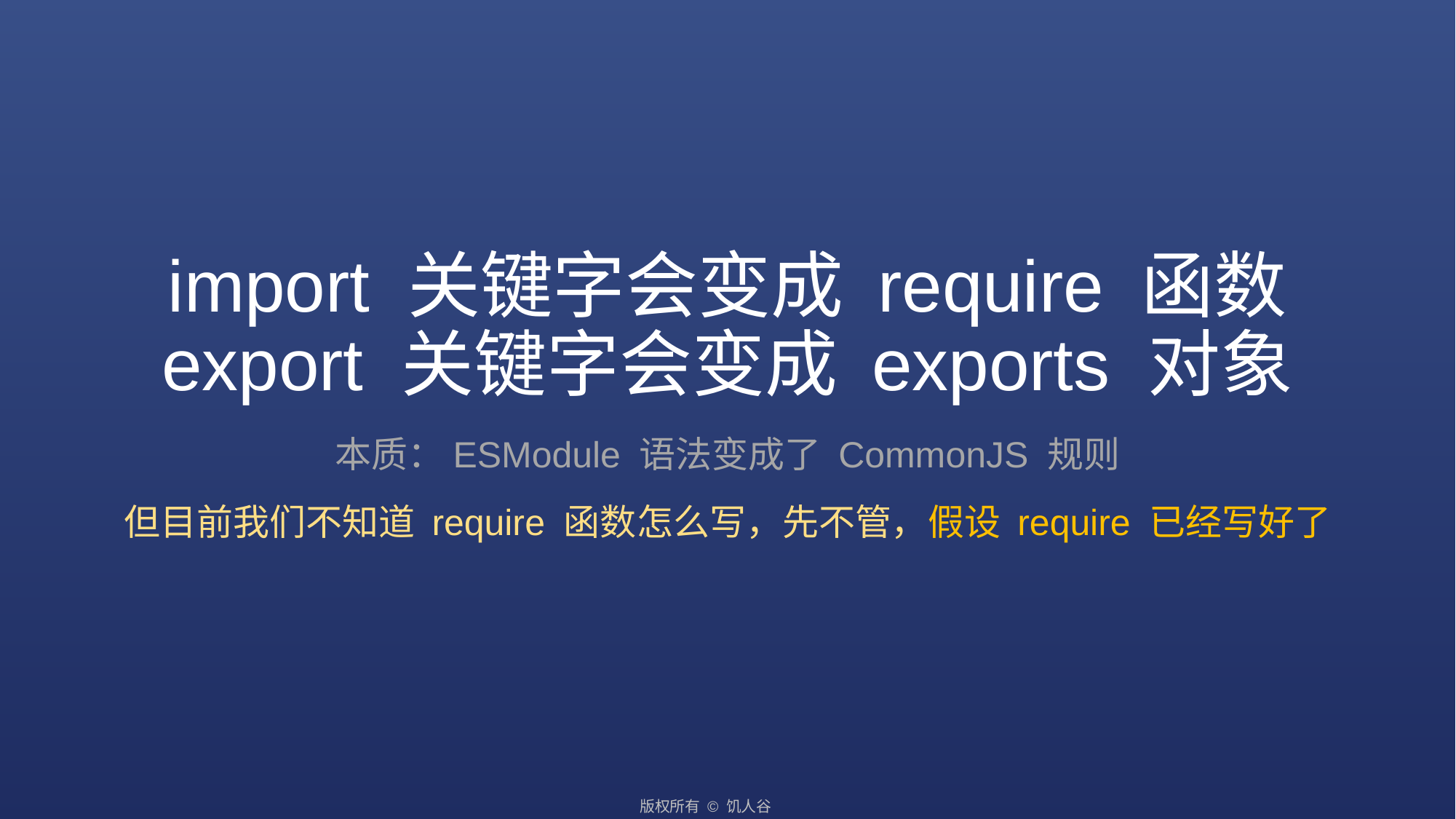

# import 关键字会变成 require 函数 export 关键字会变成 exports 对象
本质：ESModule 语法变成了 CommonJS 规则
但目前我们不知道 require 函数怎么写，先不管，假设 require 已经写好了